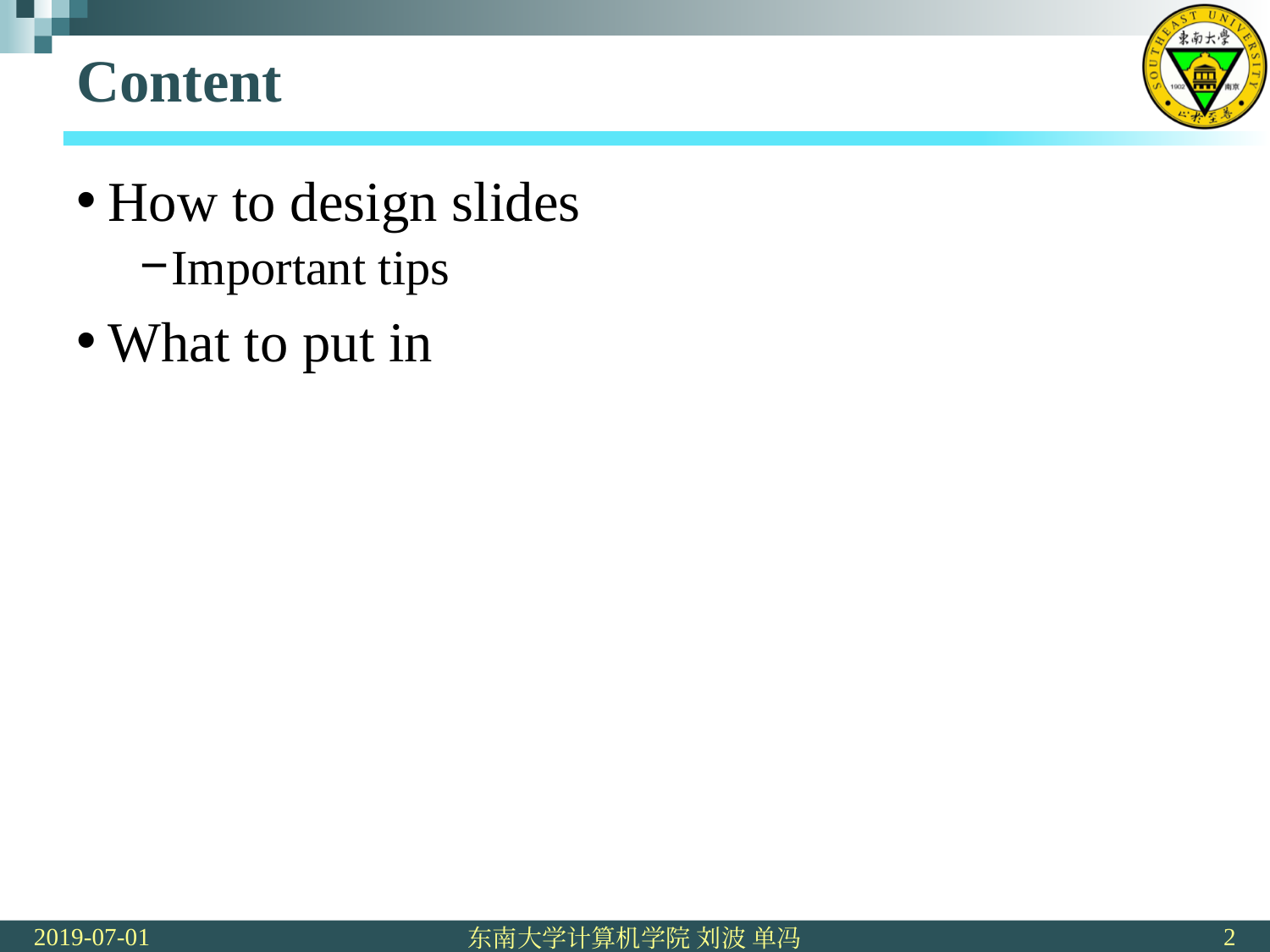

# Content
How to design slides
Important tips
What to put in
2019-07-01
2
东南大学计算机学院 刘波 单冯